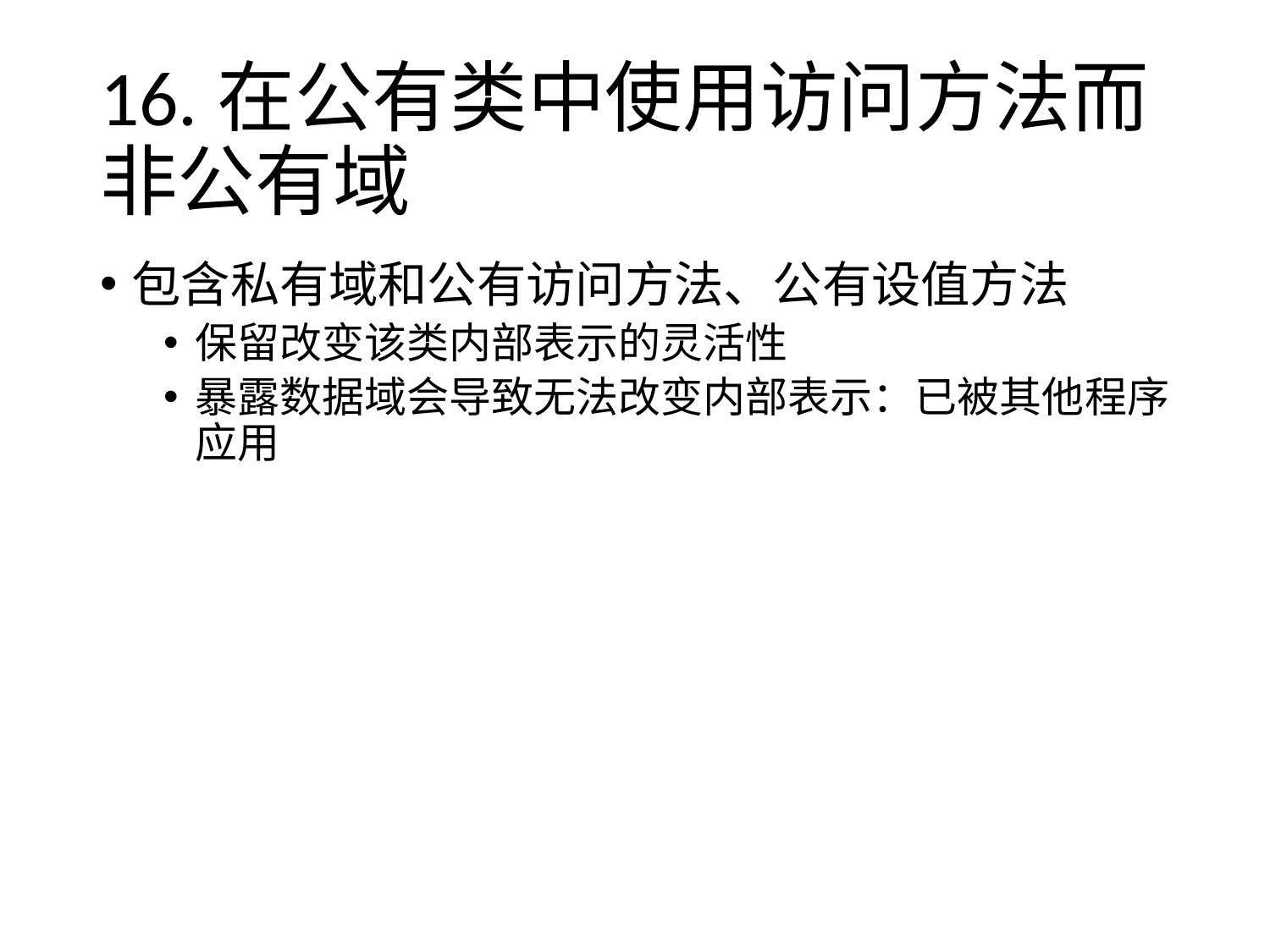

# 16.在公有类中使用访问方法而非公有域
包含私有域和公有访问方法、公有设值方法
保留改变该类内部表示的灵活性
暴露数据域会导致无法改变内部表示：已被其他程序应用